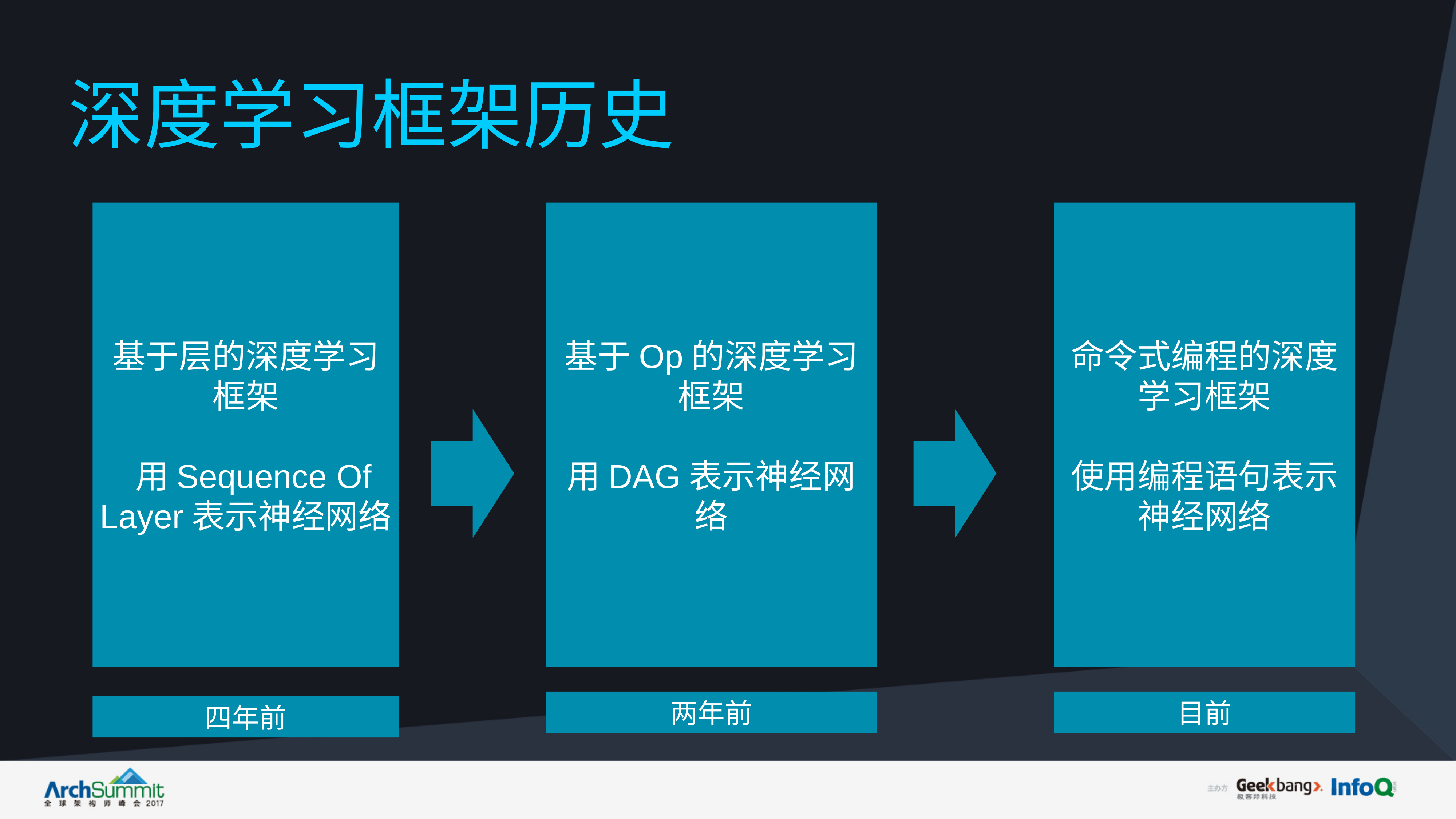

# 深度学习框架历史
基于层的深度学习框架

 用Sequence Of Layer表示神经网络
基于Op的深度学习框架

用DAG表示神经网络
命令式编程的深度学习框架

使用编程语句表示神经网络

两年前
目前
四年前